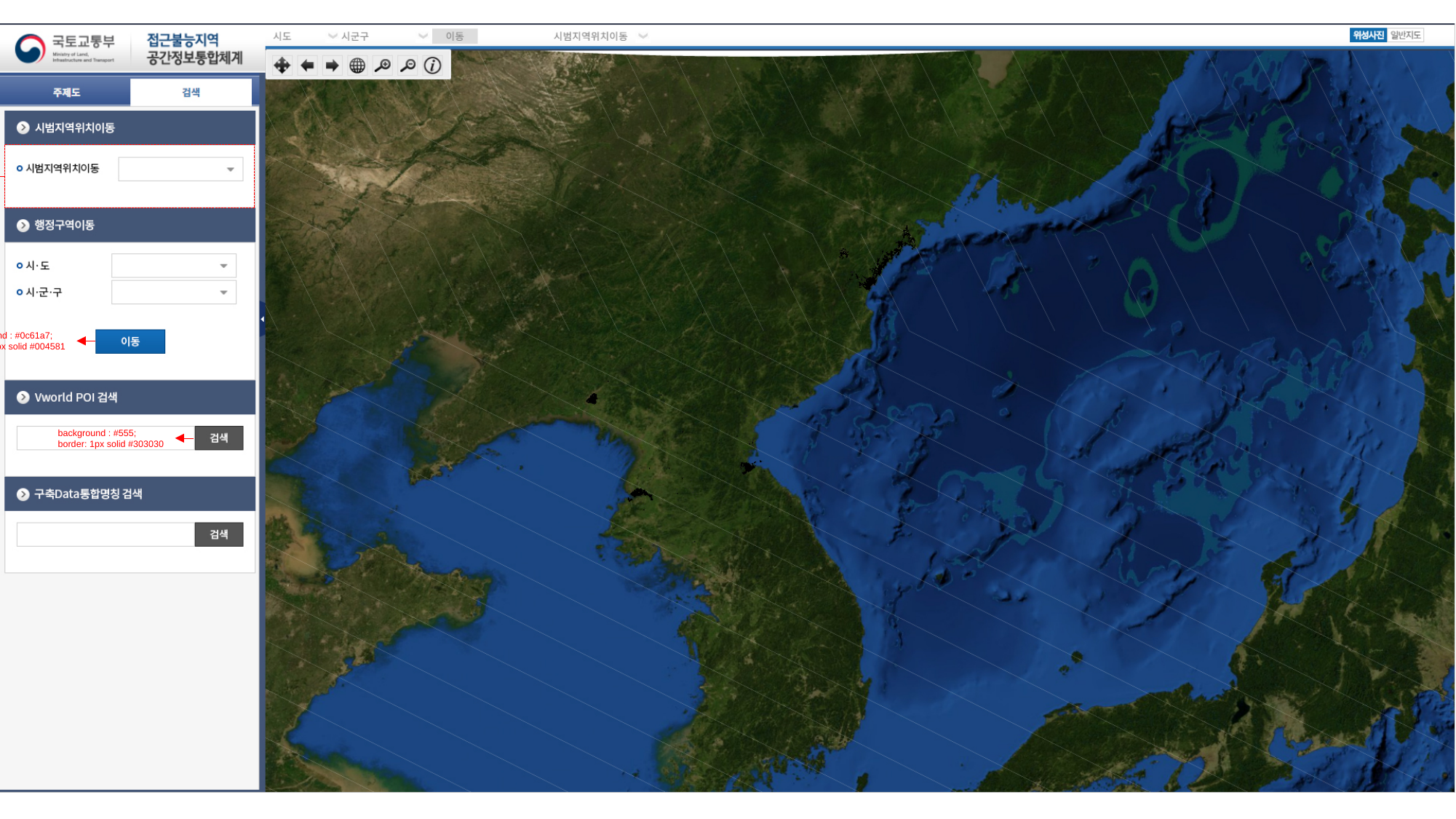

흰 배경 안쪽여백
padding: 15px 15px 35px 15px;
background : #0c61a7;
border: 1px solid #004581
background : #555;
border: 1px solid #303030